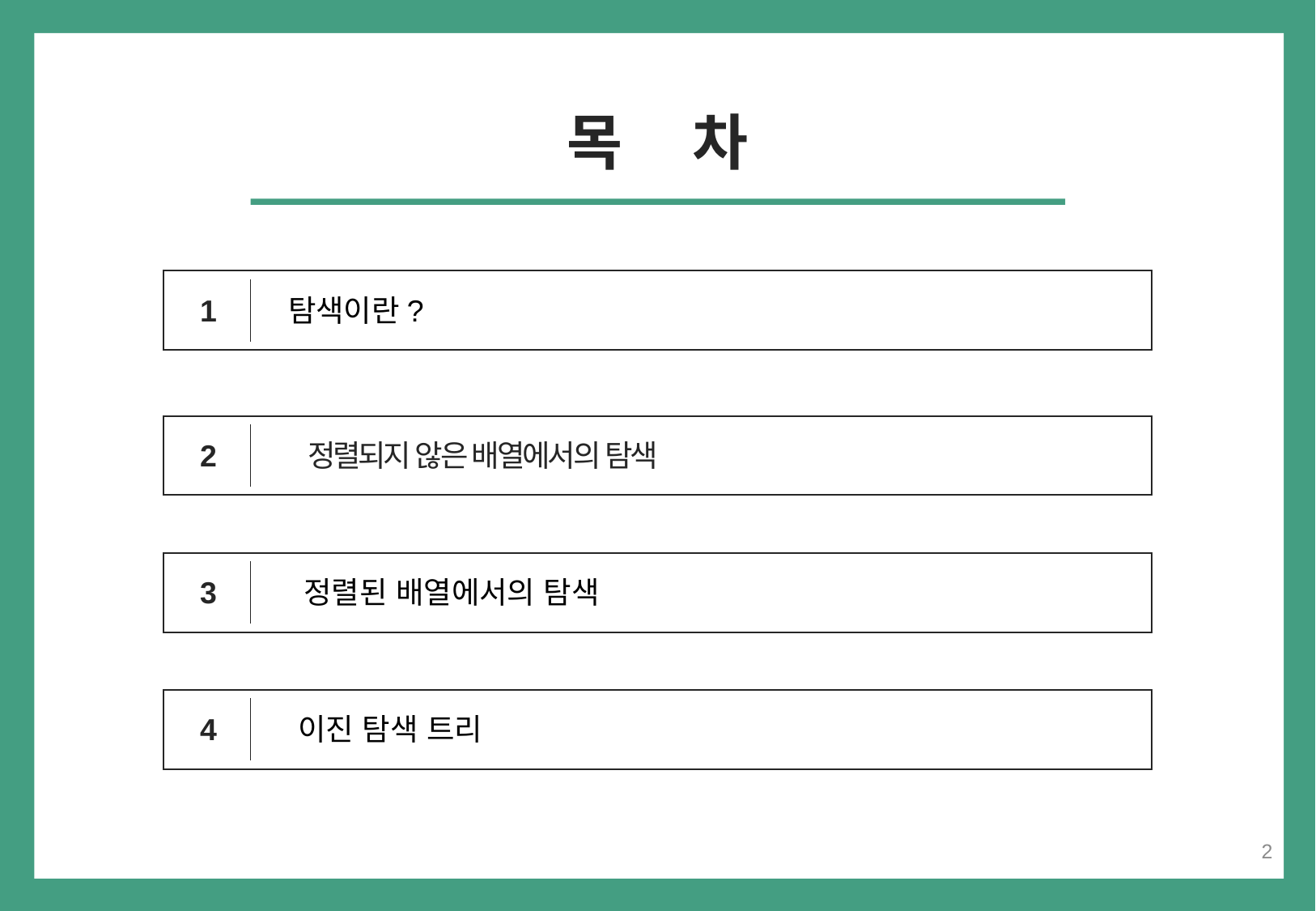

목     차

1
탐색이란?

2
정렬되지 않은 배열에서의 탐색

3
정렬된 배열에서의 탐색

4
이진 탐색 트리
2